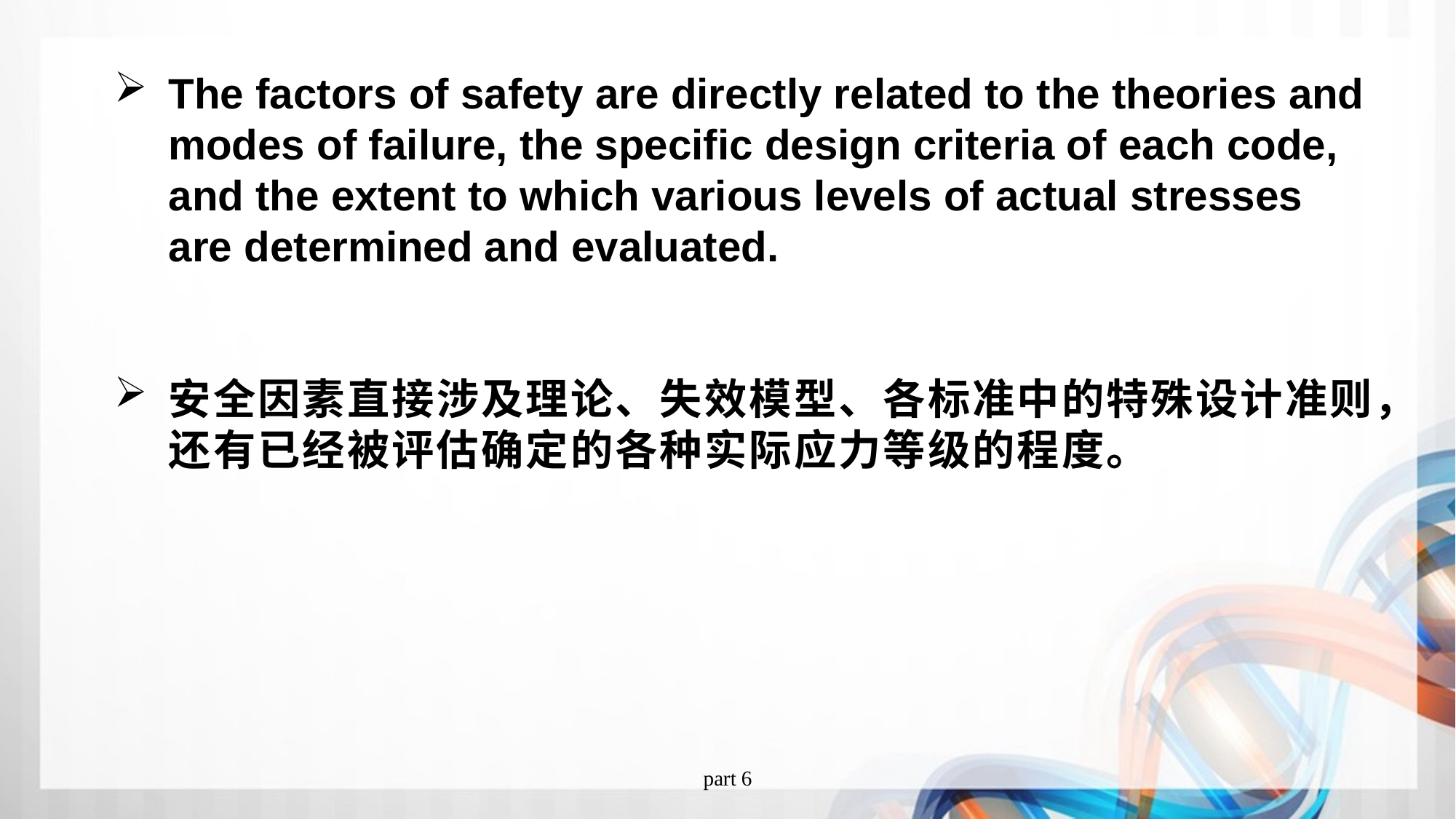

The factors of safety are directly related to the theories and modes of failure, the specific design criteria of each code, and the extent to which various levels of actual stresses are determined and evaluated.

安全因素直接涉及理论、失效模型、各标准中的特殊设计准则，还有已经被评估确定的各种实际应力等级的程度。
part 6